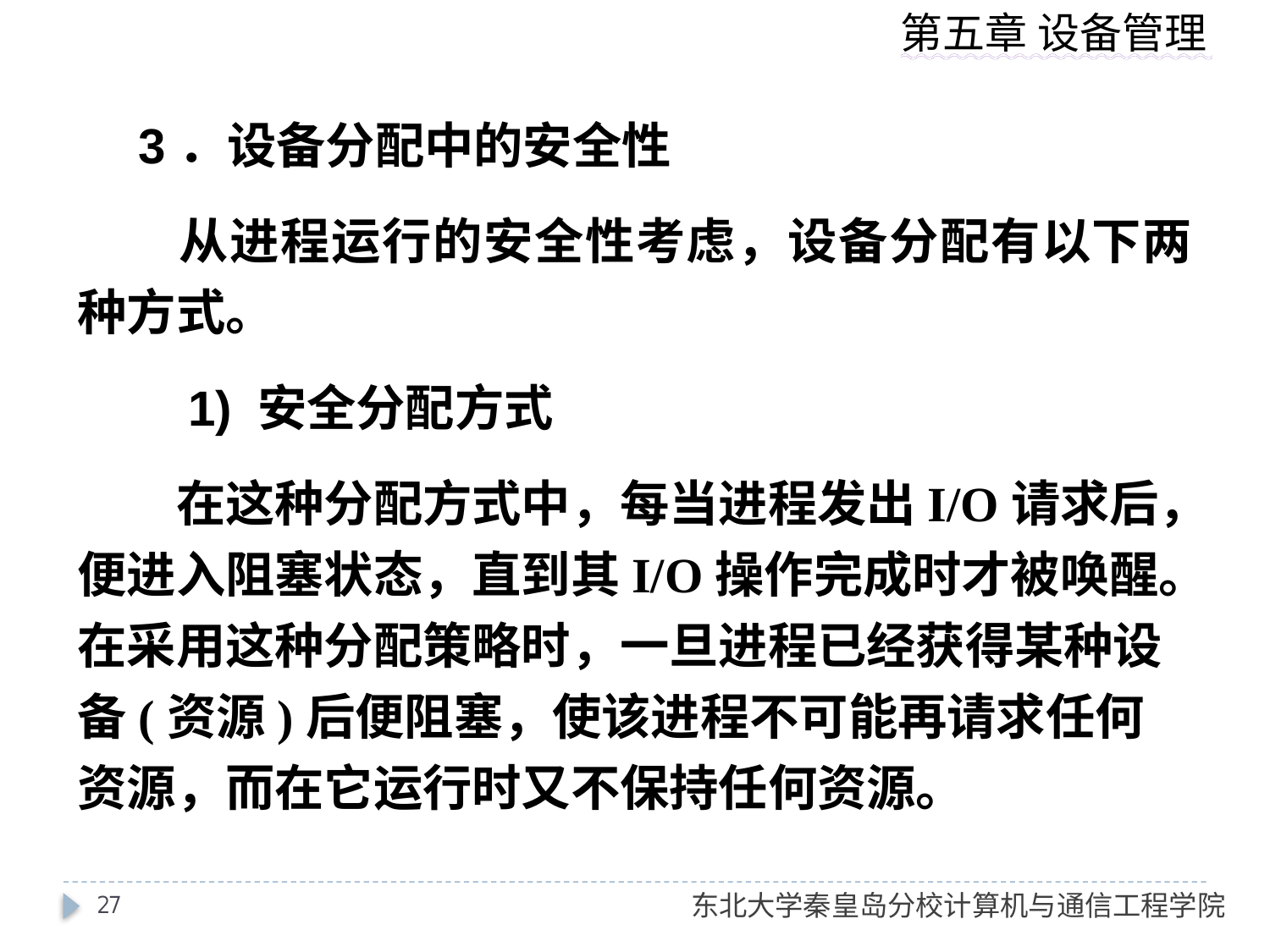

3．设备分配中的安全性
　　从进程运行的安全性考虑，设备分配有以下两种方式。
　　1) 安全分配方式
　　在这种分配方式中，每当进程发出I/O请求后，便进入阻塞状态，直到其I/O操作完成时才被唤醒。在采用这种分配策略时，一旦进程已经获得某种设备(资源)后便阻塞，使该进程不可能再请求任何资源，而在它运行时又不保持任何资源。
27